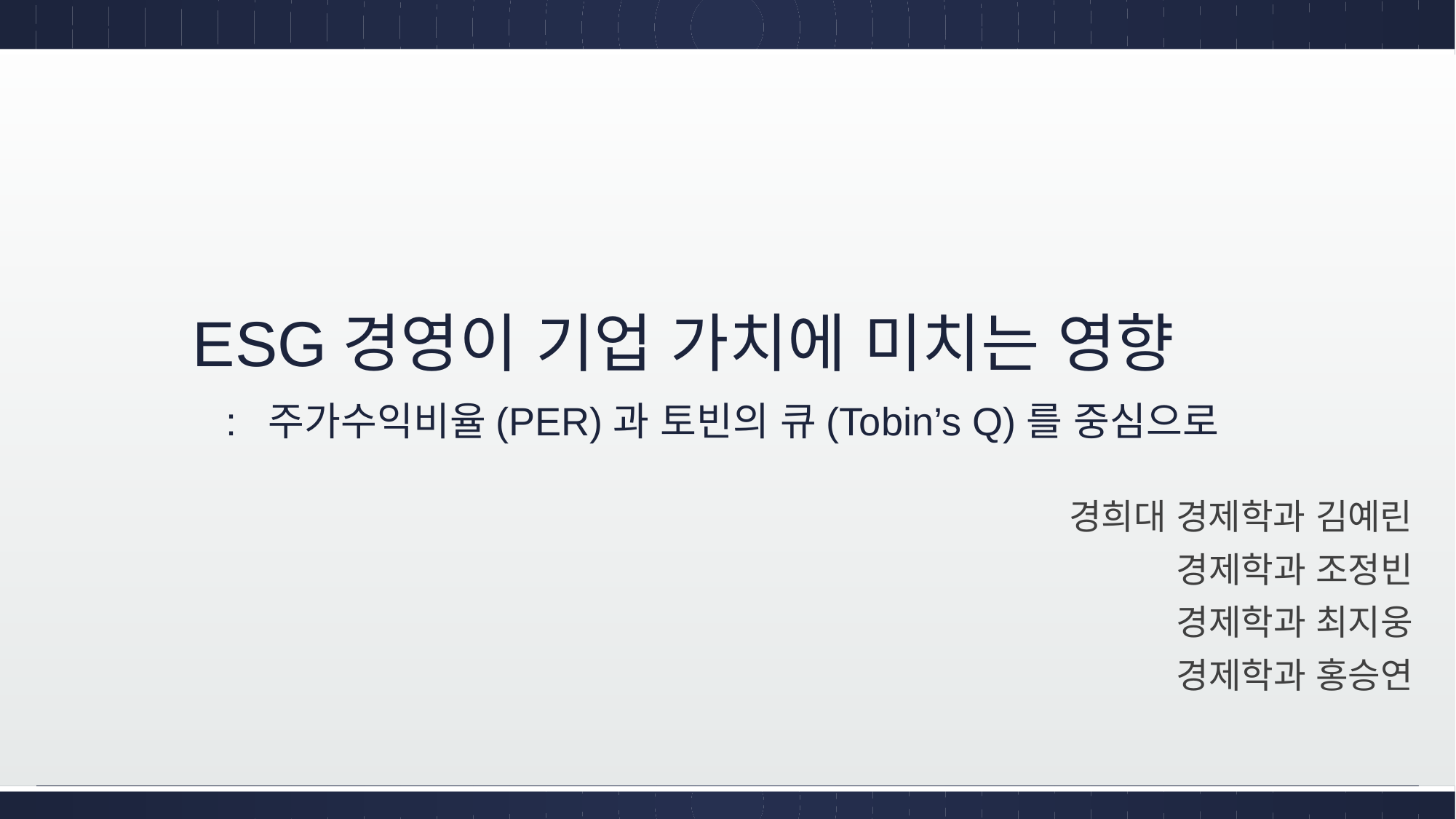

# ESG경영이 기업 가치에 미치는 영향 :  주가수익비율(PER)과 토빈의 큐(Tobin’s Q)를 중심으로

경희대 경제학과 김예린
경제학과 조정빈
경제학과 최지웅
경제학과 홍승연